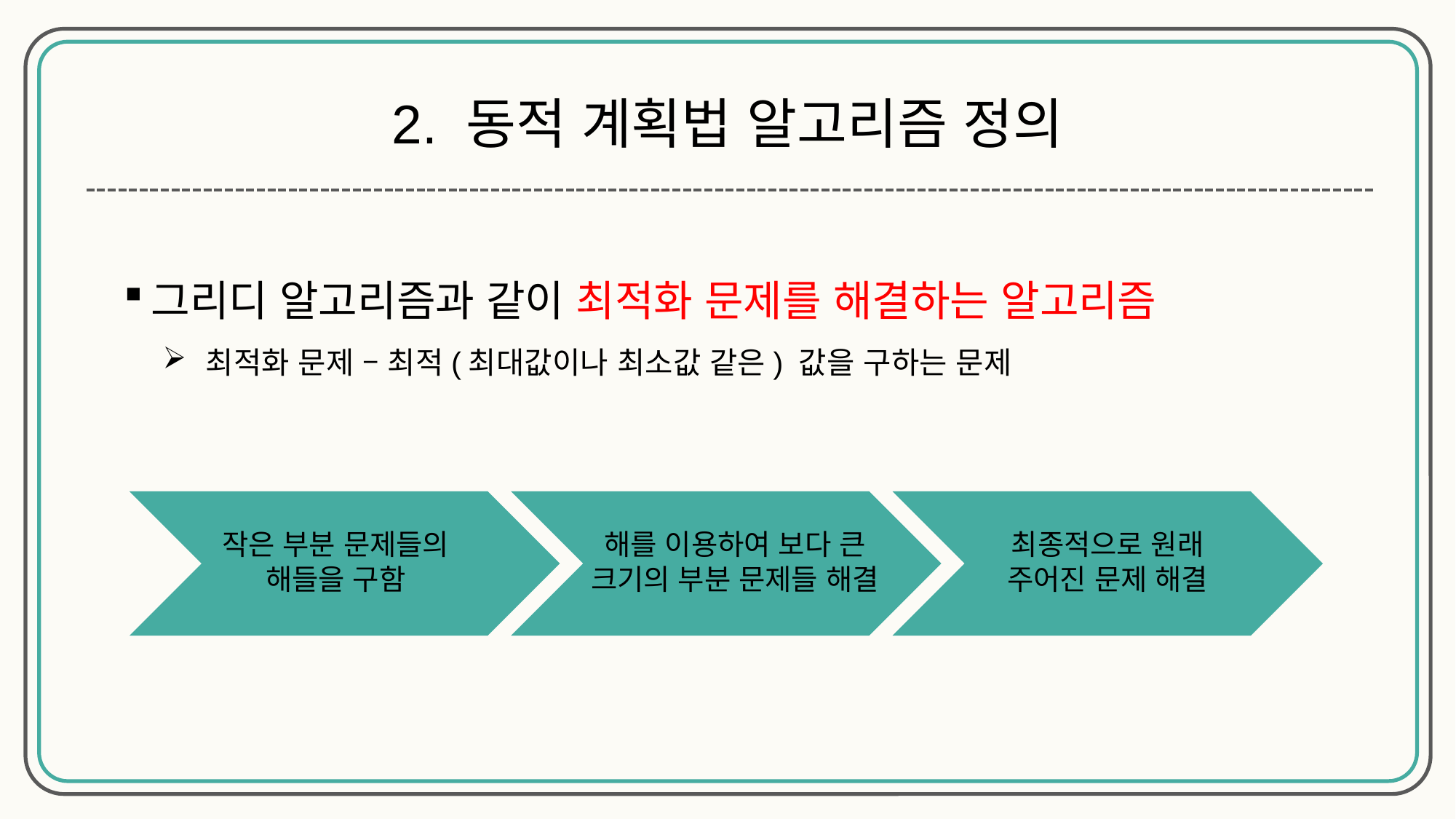

2. 동적 계획법 알고리즘 정의
그리디 알고리즘과 같이 최적화 문제를 해결하는 알고리즘
최적화 문제 – 최적(최대값이나 최소값 같은) 값을 구하는 문제

작은 부분 문제들의
해들을 구함
해를 이용하여 보다 큰
크기의 부분 문제들 해결
최종적으로 원래
주어진 문제 해결